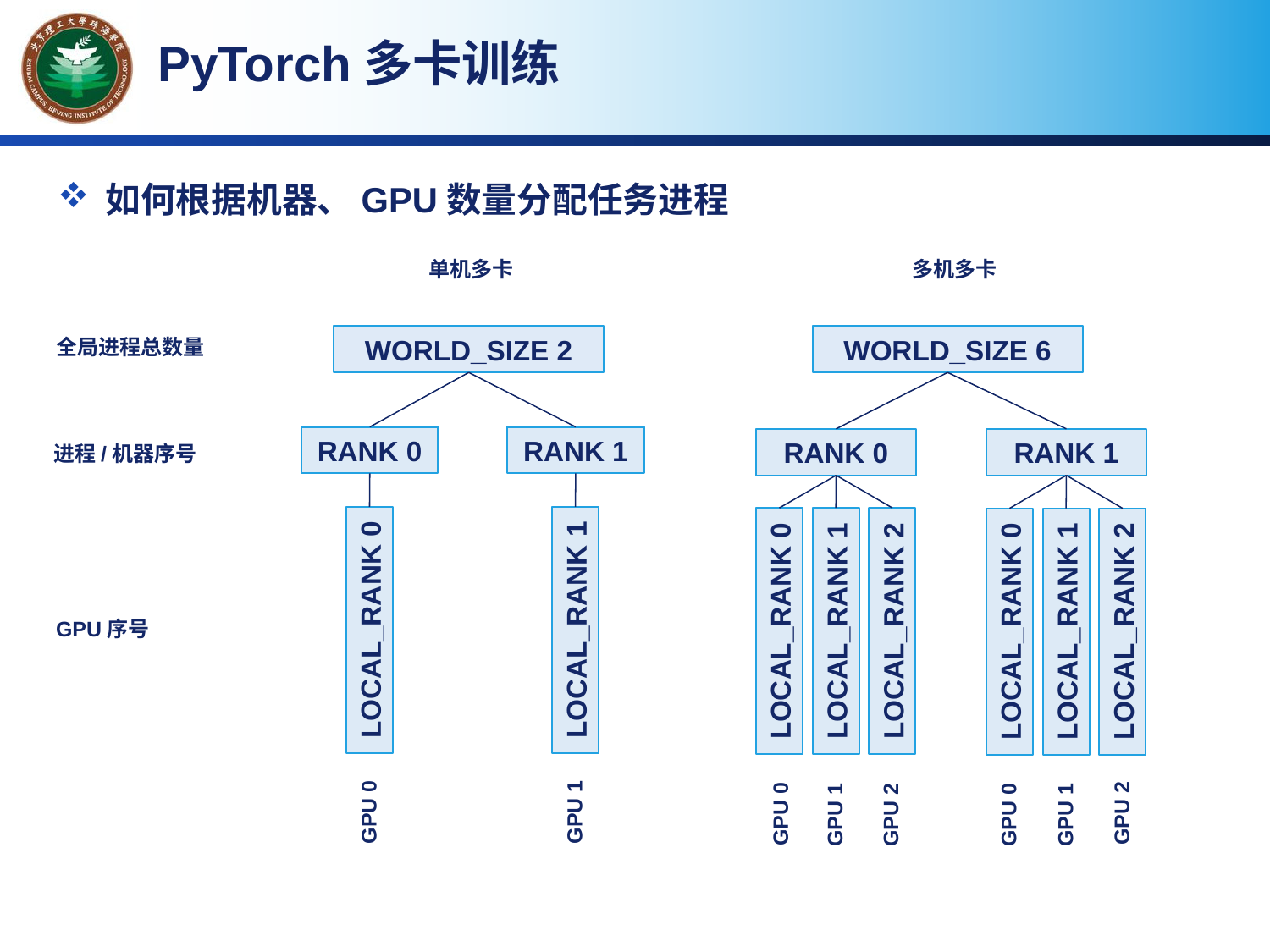

PyTorch多卡训练
如何根据机器、GPU数量分配任务进程
单机多卡
多机多卡
WORLD_SIZE 2
WORLD_SIZE 6
全局进程总数量
RANK 0
RANK 1
RANK 0
RANK 1
进程/机器序号
LOCAL_RANK 1
LOCAL_RANK 0
LOCAL_RANK 0
LOCAL_RANK 1
LOCAL_RANK 2
LOCAL_RANK 0
LOCAL_RANK 1
LOCAL_RANK 2
GPU序号
GPU 1
GPU 0
GPU 2
GPU 0
GPU 1
GPU 2
GPU 0
GPU 1